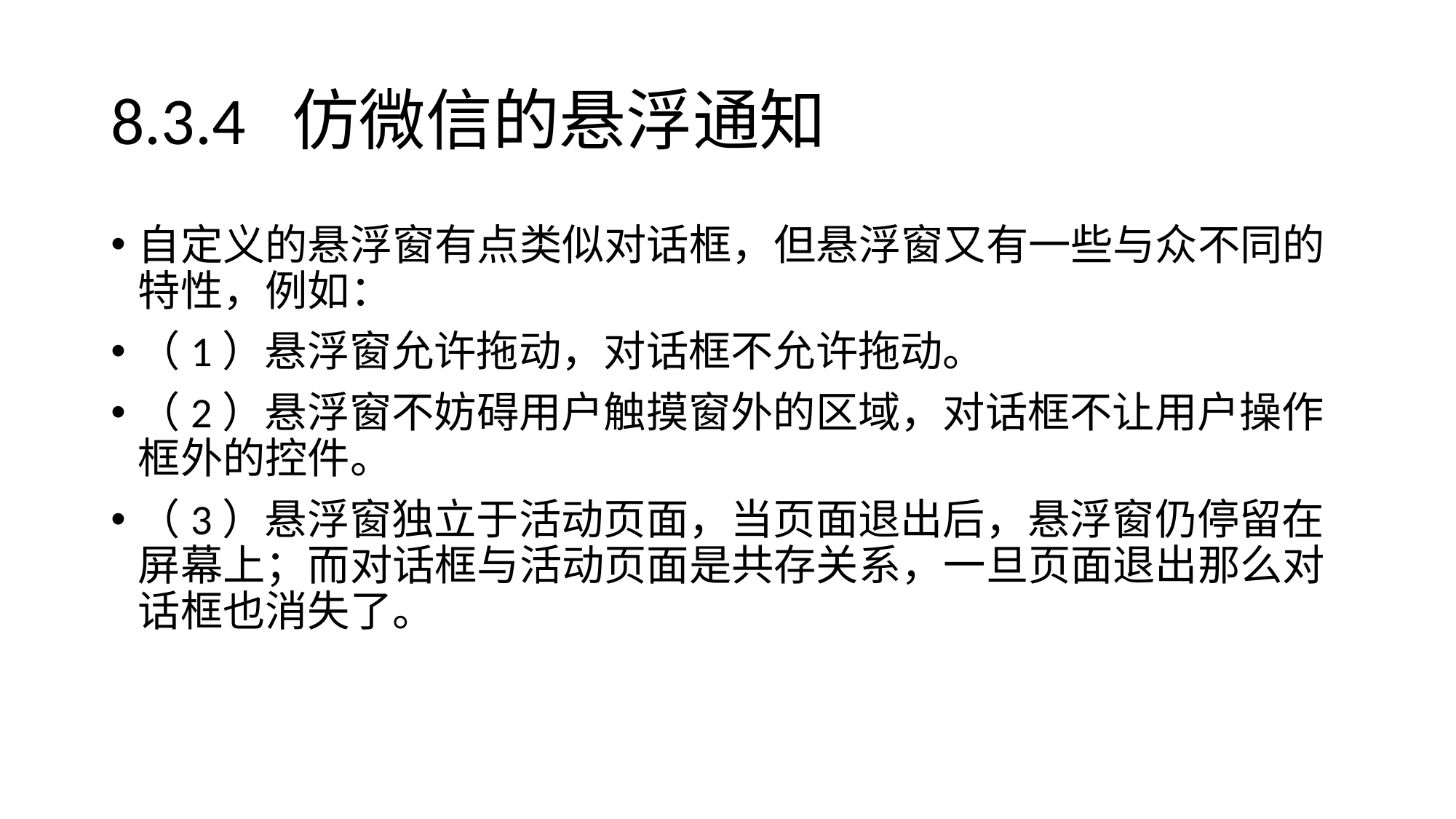

# 8.3.4  仿微信的悬浮通知
自定义的悬浮窗有点类似对话框，但悬浮窗又有一些与众不同的特性，例如：
（1）悬浮窗允许拖动，对话框不允许拖动。
（2）悬浮窗不妨碍用户触摸窗外的区域，对话框不让用户操作框外的控件。
（3）悬浮窗独立于活动页面，当页面退出后，悬浮窗仍停留在屏幕上；而对话框与活动页面是共存关系，一旦页面退出那么对话框也消失了。